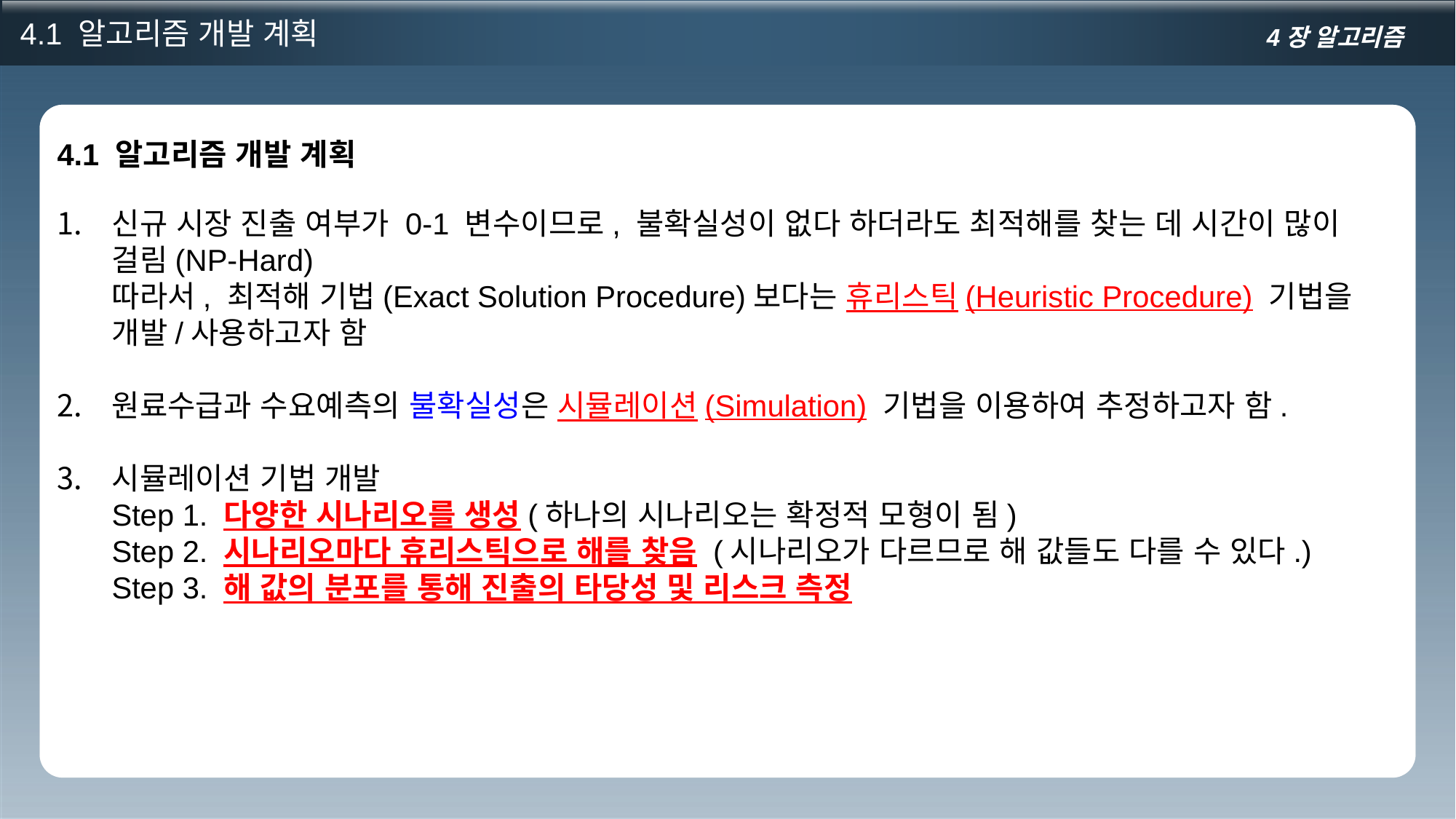

4.1 알고리즘 개발 계획
4장 알고리즘
4.1 알고리즘 개발 계획

신규 시장 진출 여부가 0-1 변수이므로, 불확실성이 없다 하더라도 최적해를 찾는 데 시간이 많이 걸림(NP-Hard)
따라서, 최적해 기법(Exact Solution Procedure)보다는 휴리스틱(Heuristic Procedure) 기법을 개발/사용하고자 함

원료수급과 수요예측의 불확실성은 시뮬레이션(Simulation) 기법을 이용하여 추정하고자 함.

시뮬레이션 기법 개발
Step 1. 다양한 시나리오를 생성(하나의 시나리오는 확정적 모형이 됨)
Step 2. 시나리오마다 휴리스틱으로 해를 찾음 (시나리오가 다르므로 해 값들도 다를 수 있다.)
Step 3. 해 값의 분포를 통해 진출의 타당성 및 리스크 측정